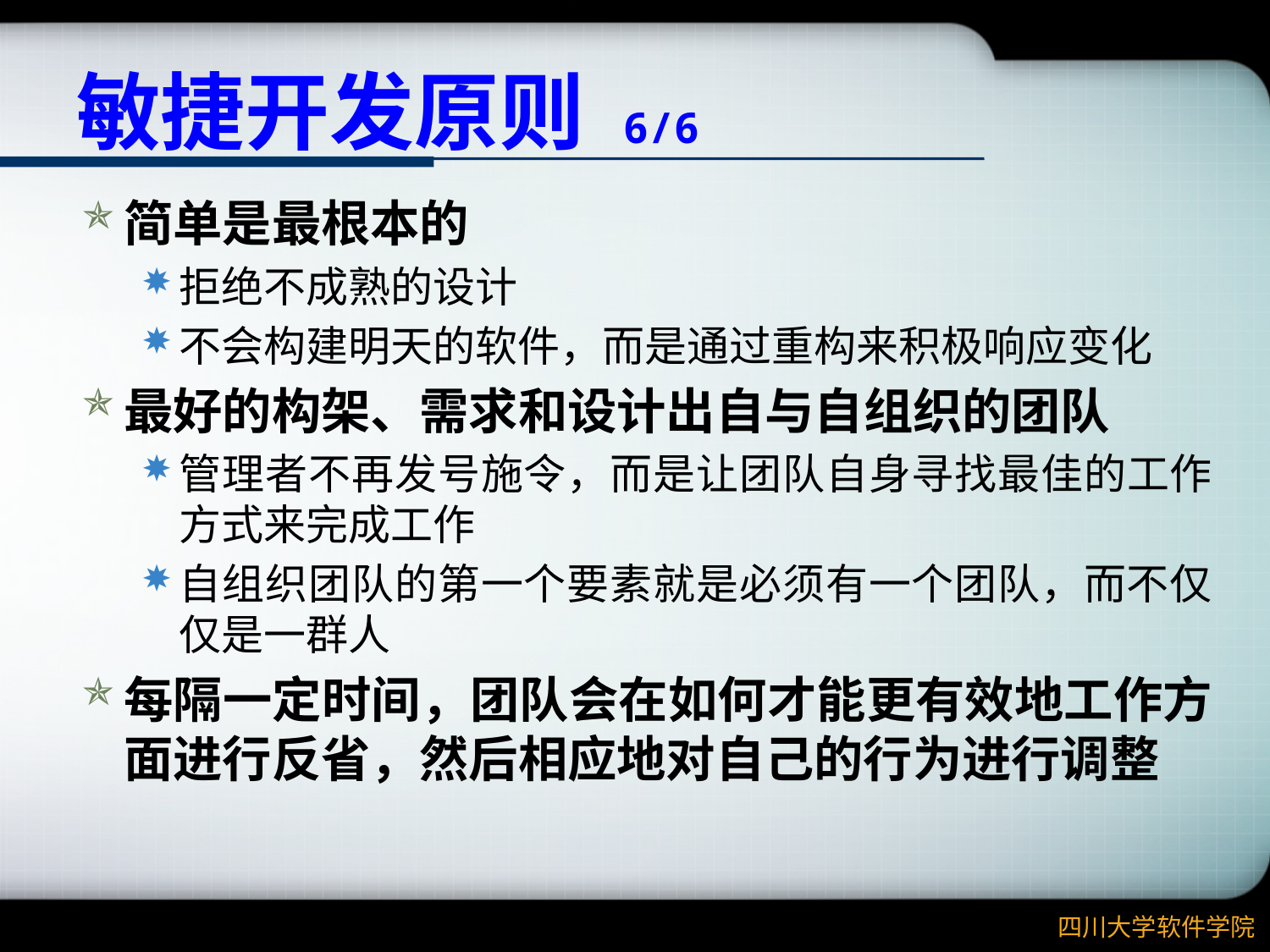

# 敏捷开发原则 6/6
简单是最根本的
拒绝不成熟的设计
不会构建明天的软件，而是通过重构来积极响应变化
最好的构架、需求和设计出自与自组织的团队
管理者不再发号施令，而是让团队自身寻找最佳的工作方式来完成工作
自组织团队的第一个要素就是必须有一个团队，而不仅仅是一群人
每隔一定时间，团队会在如何才能更有效地工作方面进行反省，然后相应地对自己的行为进行调整